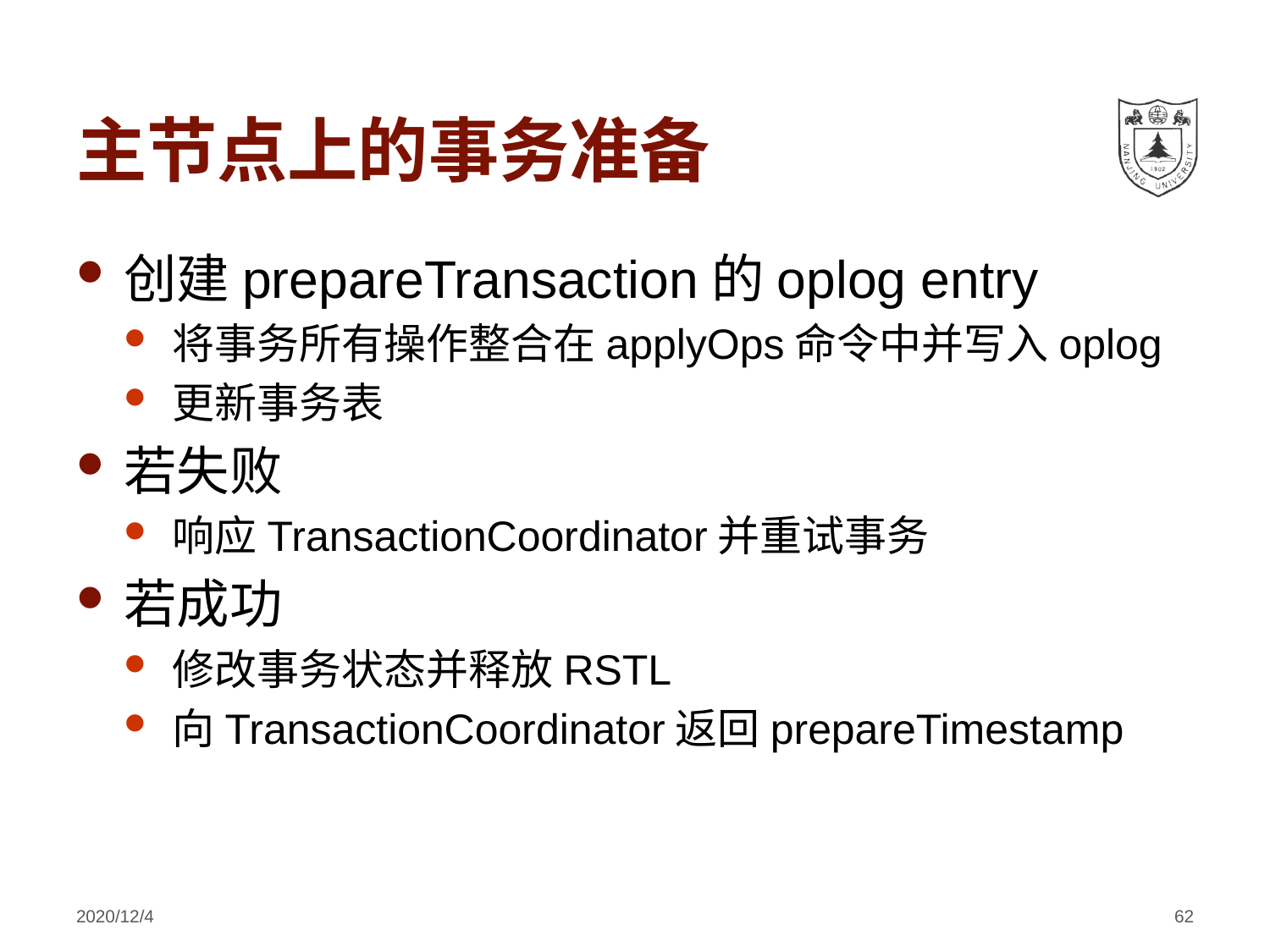

# 主节点上的事务准备
创建prepareTransaction的oplog entry
将事务所有操作整合在applyOps命令中并写入oplog
更新事务表
若失败
响应TransactionCoordinator并重试事务
若成功
修改事务状态并释放RSTL
向TransactionCoordinator返回prepareTimestamp

2020/12/4

62